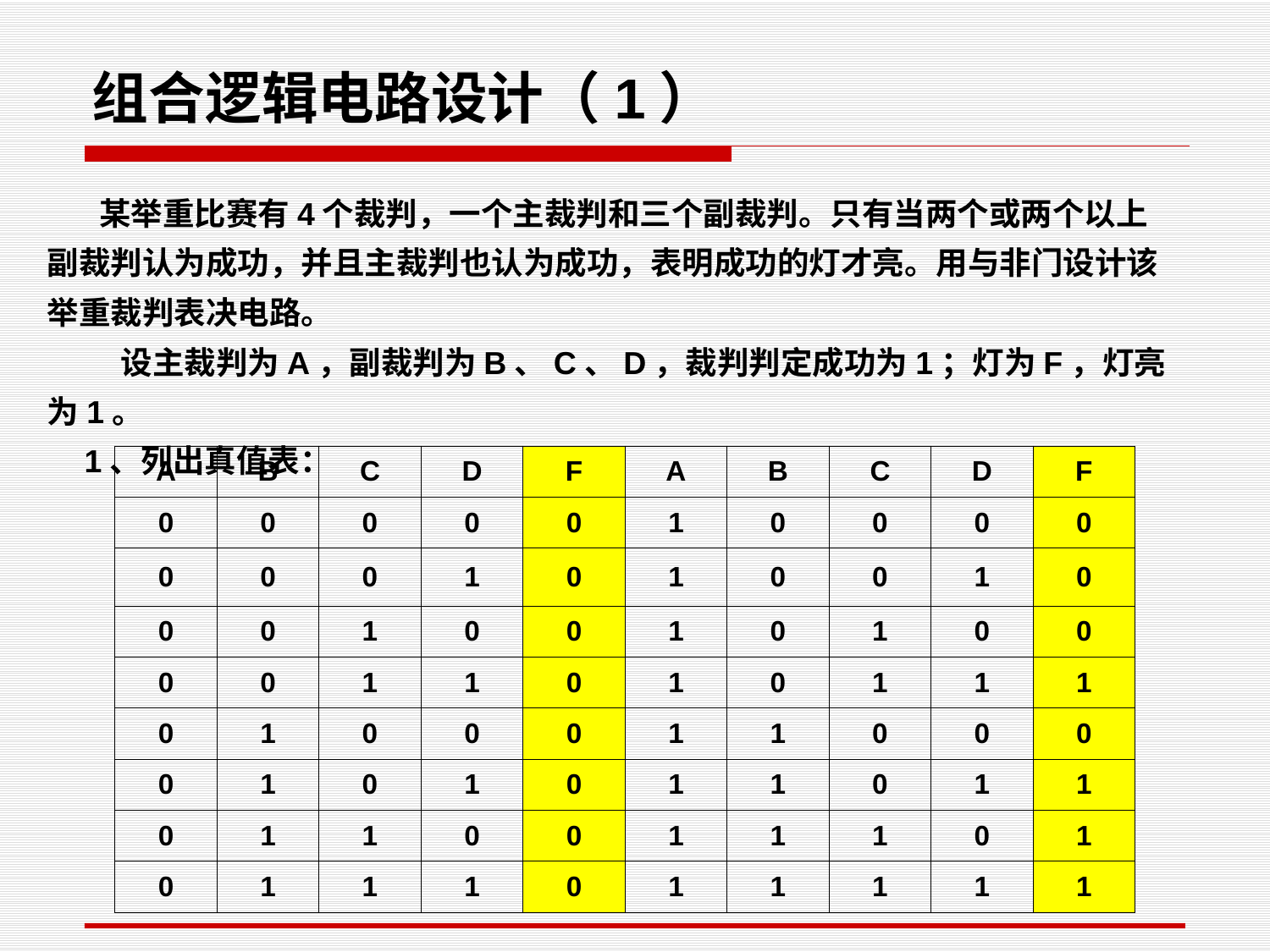

# 组合逻辑电路设计（1）
 某举重比赛有4个裁判，一个主裁判和三个副裁判。只有当两个或两个以上副裁判认为成功，并且主裁判也认为成功，表明成功的灯才亮。用与非门设计该举重裁判表决电路。
    设主裁判为A，副裁判为B、C、D，裁判判定成功为1；灯为F，灯亮为1。
1、列出真值表：
| A | B | C | D | F | A | B | C | D | F |
| --- | --- | --- | --- | --- | --- | --- | --- | --- | --- |
| 0 | 0 | 0 | 0 | 0 | 1 | 0 | 0 | 0 | 0 |
| 0 | 0 | 0 | 1 | 0 | 1 | 0 | 0 | 1 | 0 |
| 0 | 0 | 1 | 0 | 0 | 1 | 0 | 1 | 0 | 0 |
| 0 | 0 | 1 | 1 | 0 | 1 | 0 | 1 | 1 | 1 |
| 0 | 1 | 0 | 0 | 0 | 1 | 1 | 0 | 0 | 0 |
| 0 | 1 | 0 | 1 | 0 | 1 | 1 | 0 | 1 | 1 |
| 0 | 1 | 1 | 0 | 0 | 1 | 1 | 1 | 0 | 1 |
| 0 | 1 | 1 | 1 | 0 | 1 | 1 | 1 | 1 | 1 |